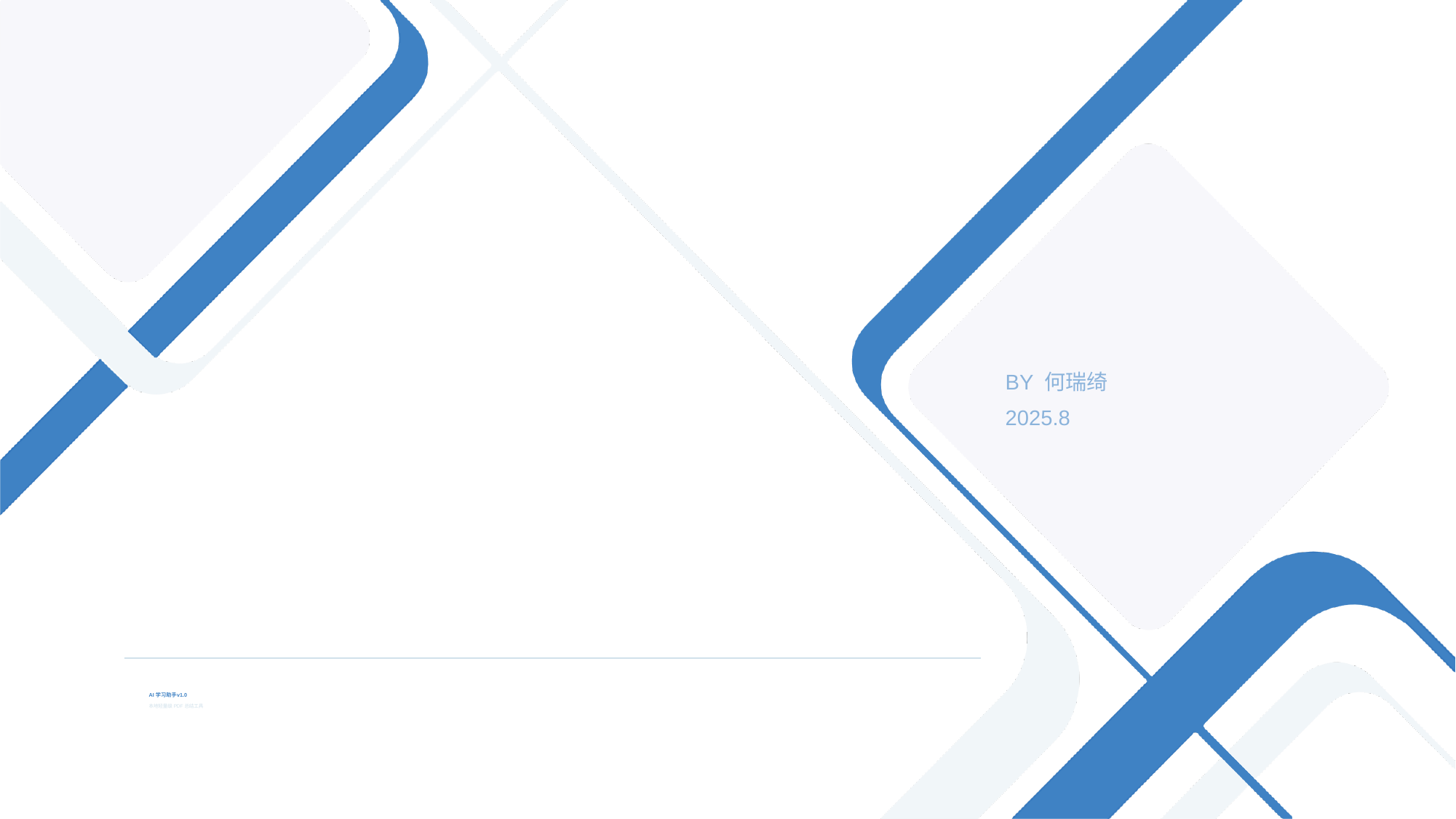

BY 何瑞绮
2025.8
# AI 学习助手v1.0 本地轻量级 PDF 总结工具